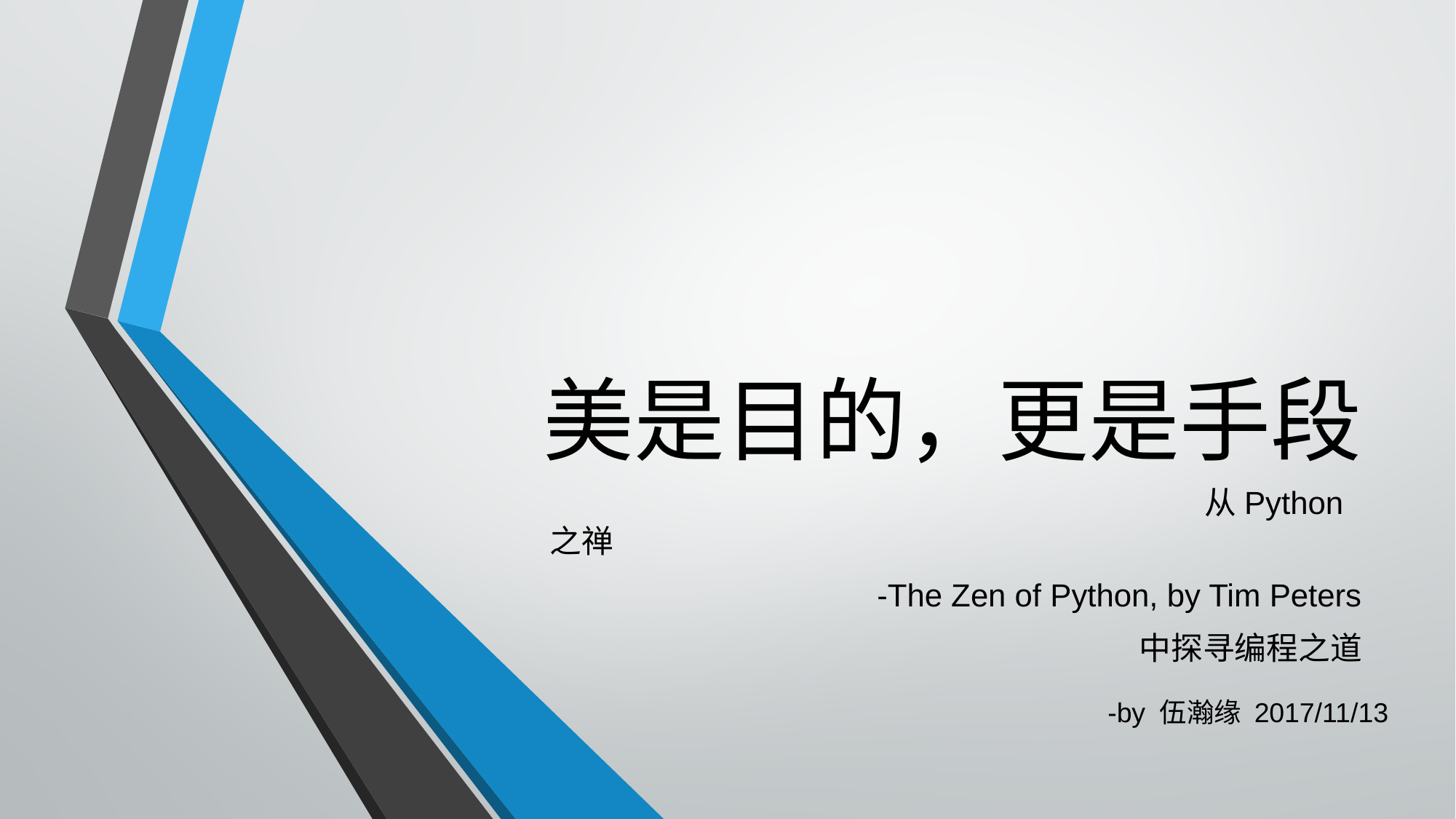

# 美是目的，更是手段
						从Python之禅
-The Zen of Python, by Tim Peters
中探寻编程之道
-by 伍瀚缘 2017/11/13